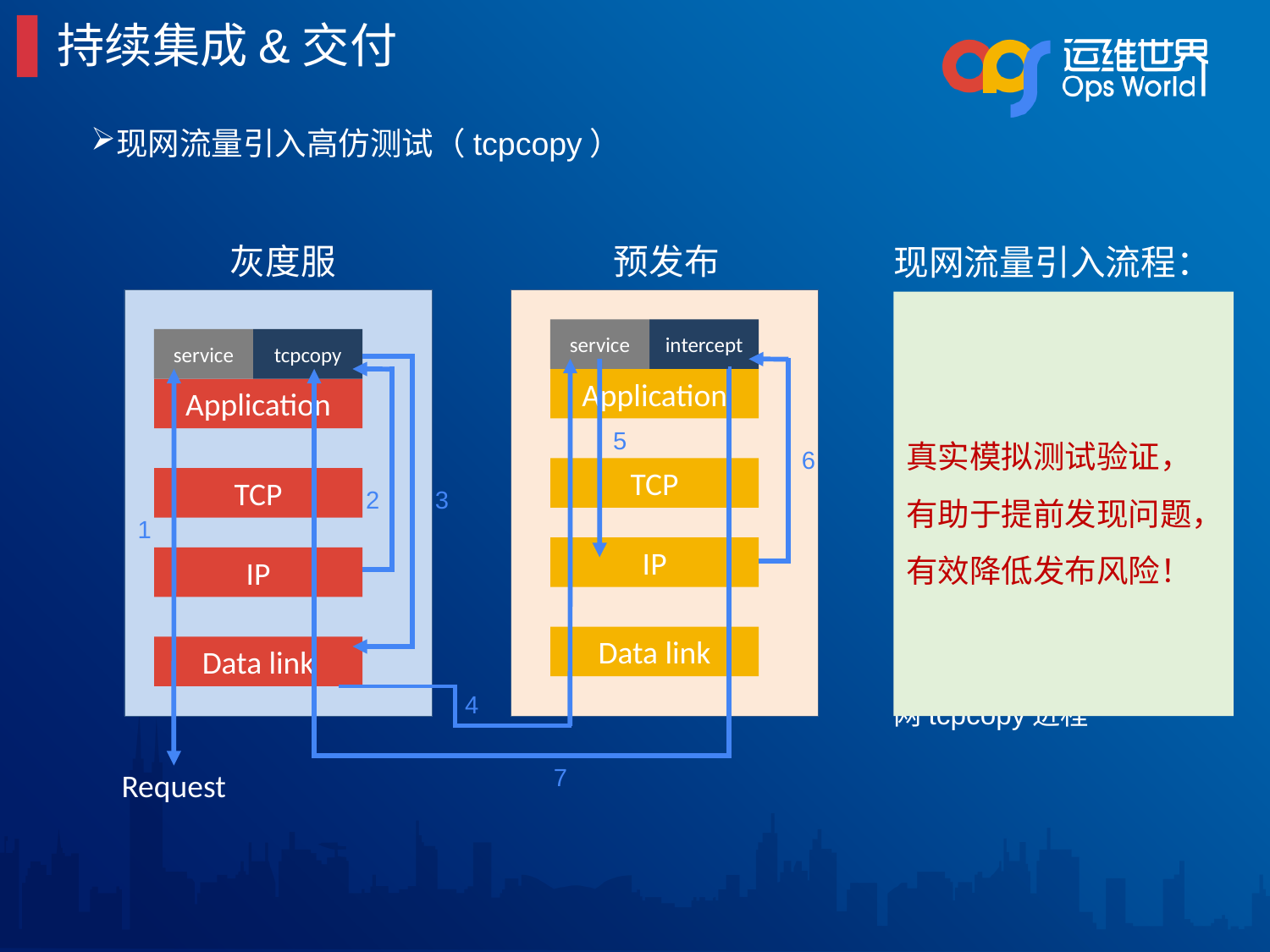

持续集成&交付

现网流量引入高仿测试（tcpcopy）
灰度服
预发布
现网流量引入流程：

1. 访问到达现网
2. socket包在IP层被拷贝
3. tcpcopy修改目的和源，发给测试机
4. 拷贝包到达测试机
5. 测试机处理并返回
6. 返回在IP层被截获丢弃，由intercept拷贝返回结果的ip header返回
7. ip header被发送到现网tcpcopy进程

真实模拟测试验证，
有助于提前发现问题，
有效降低发布风险！
service
intercept
service
tcpcopy

Application
Application
5
6

TCP
TCP
2
3
1
IP

IP

Data link
Data link

4
7
Request